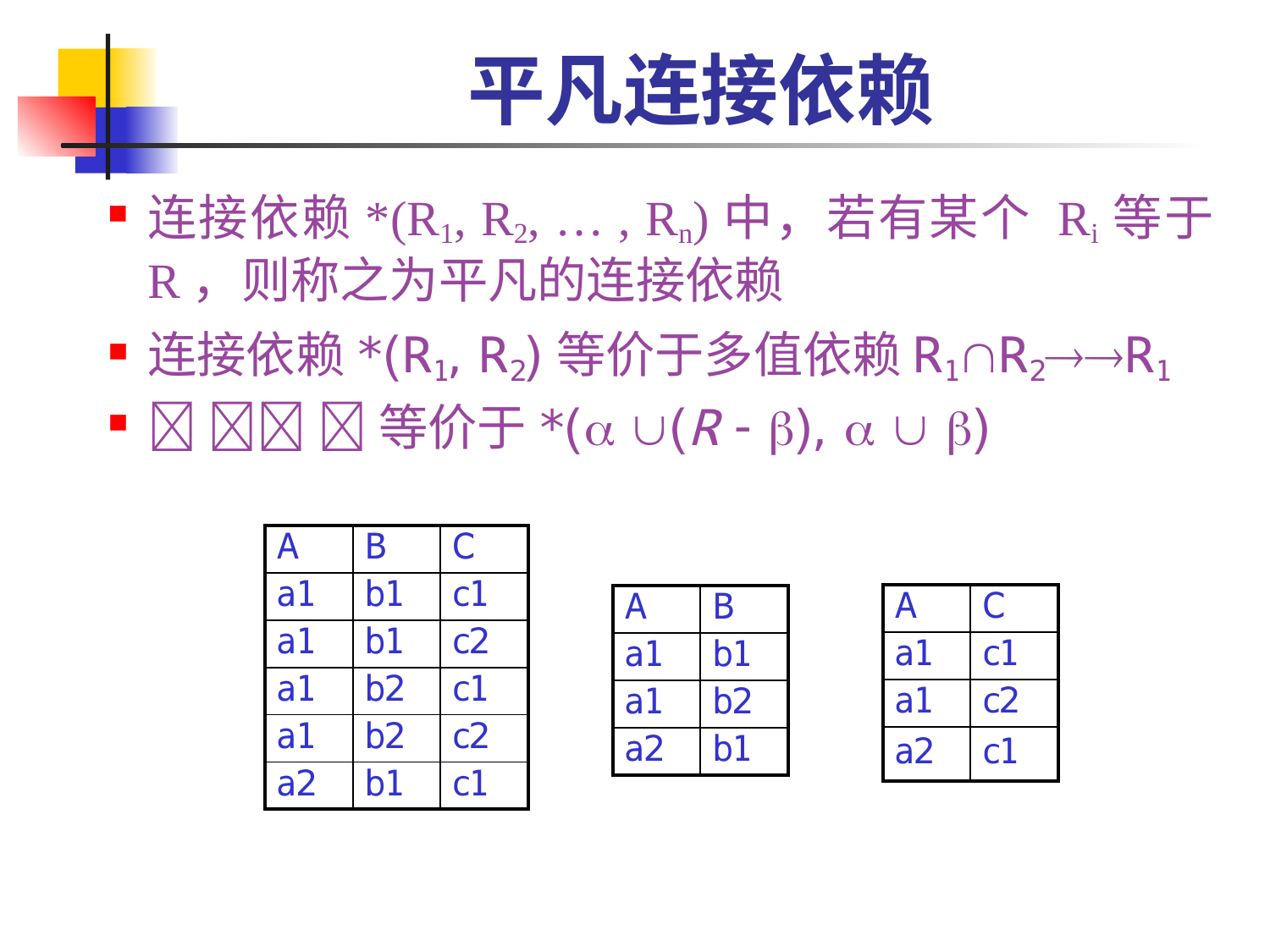

# 平凡连接依赖
连接依赖*(R1, R2, … , Rn)中，若有某个 Ri等于R，则称之为平凡的连接依赖
连接依赖*(R1, R2)等价于多值依赖R1∩R2→→R1
α →→ β等价于*(α ∪(R - β), α ∪ β)
| A | B | C |
| --- | --- | --- |
| a1 | b1 | c1 |
| a1 | b1 | c2 |
| a1 | b2 | c1 |
| a1 | b2 | c2 |
| a2 | b1 | c1 |
| A | C |
| --- | --- |
| a1 | c1 |
| a1 | c2 |
| a2 | c1 |
| A | B |
| --- | --- |
| a1 | b1 |
| a1 | b2 |
| a2 | b1 |